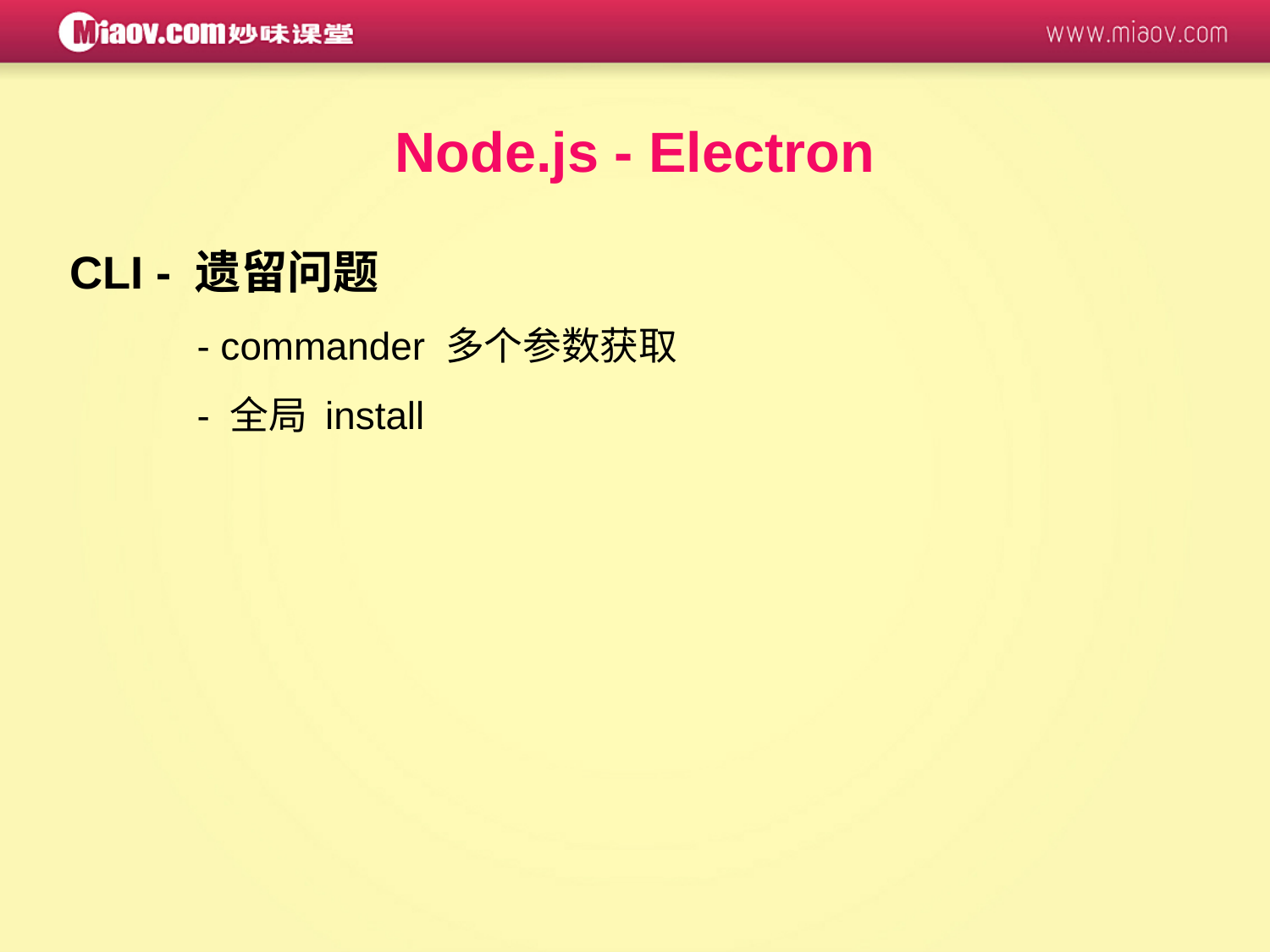

Node.js - Electron
CLI - 遗留问题
	- commander 多个参数获取
	- 全局 install